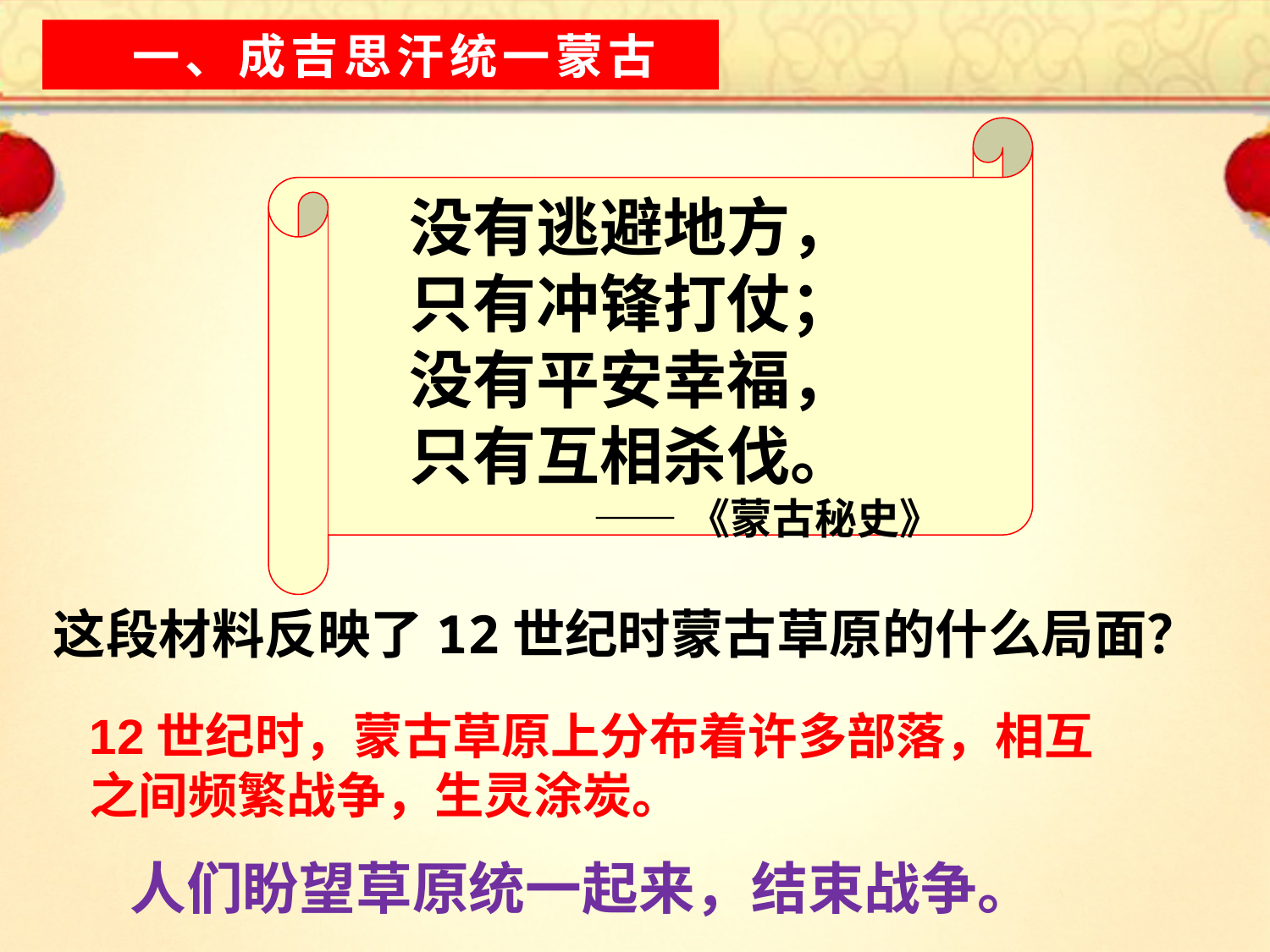

一、成吉思汗统一蒙古

没有逃避地方，
只有冲锋打仗；
没有平安幸福，
只有互相杀伐。
——《蒙古秘史》
这段材料反映了12世纪时蒙古草原的什么局面？
12世纪时，蒙古草原上分布着许多部落，相互之间频繁战争，生灵涂炭。
人们盼望草原统一起来，结束战争。